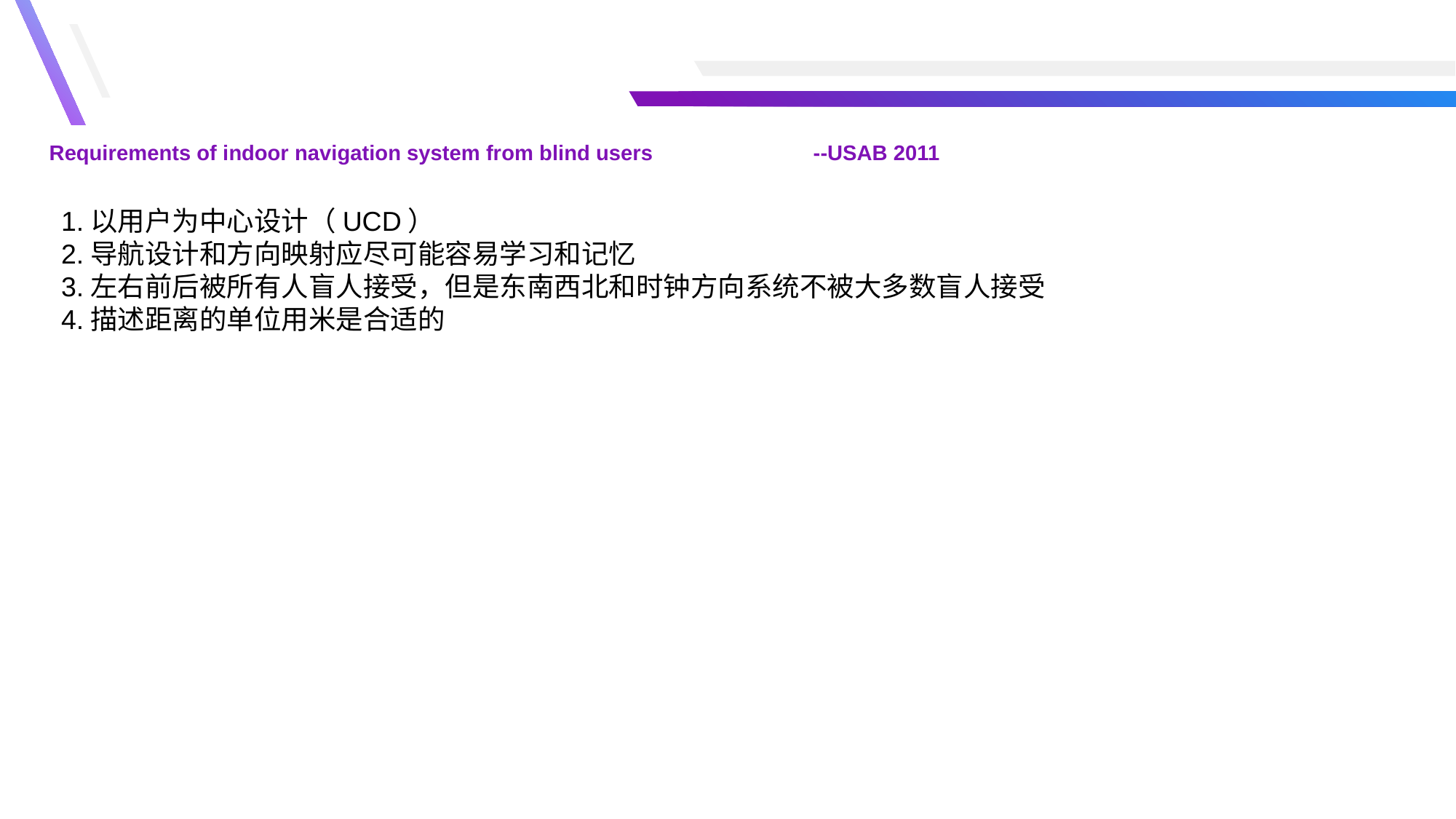

Requirements of indoor navigation system from blind users		--USAB 2011
1.以用户为中心设计（UCD）
2.导航设计和方向映射应尽可能容易学习和记忆
3.左右前后被所有人盲人接受，但是东南西北和时钟方向系统不被大多数盲人接受
4.描述距离的单位用米是合适的